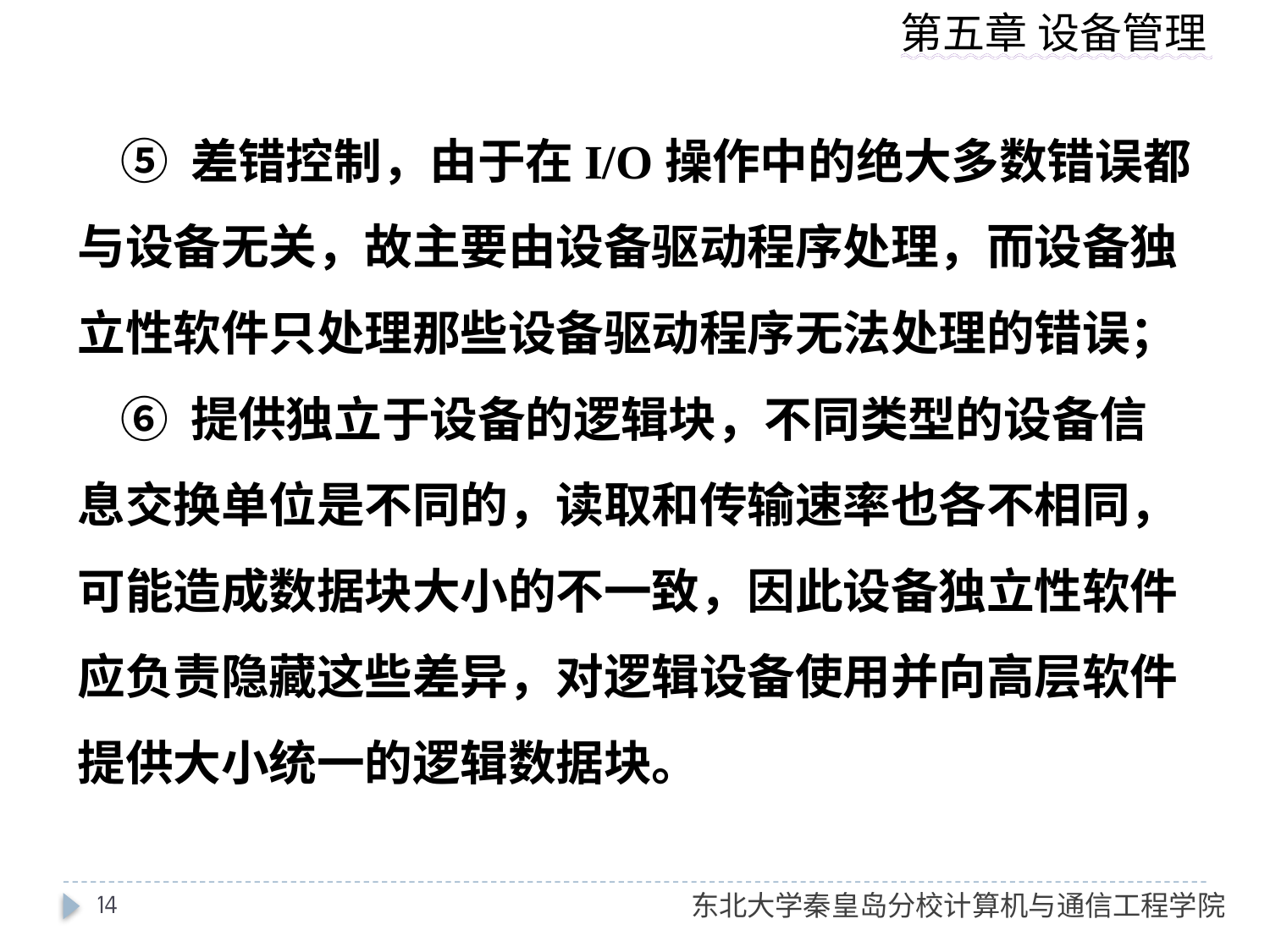

⑤ 差错控制，由于在I/O操作中的绝大多数错误都与设备无关，故主要由设备驱动程序处理，而设备独立性软件只处理那些设备驱动程序无法处理的错误；
    ⑥ 提供独立于设备的逻辑块，不同类型的设备信息交换单位是不同的，读取和传输速率也各不相同，可能造成数据块大小的不一致，因此设备独立性软件应负责隐藏这些差异，对逻辑设备使用并向高层软件提供大小统一的逻辑数据块。

14